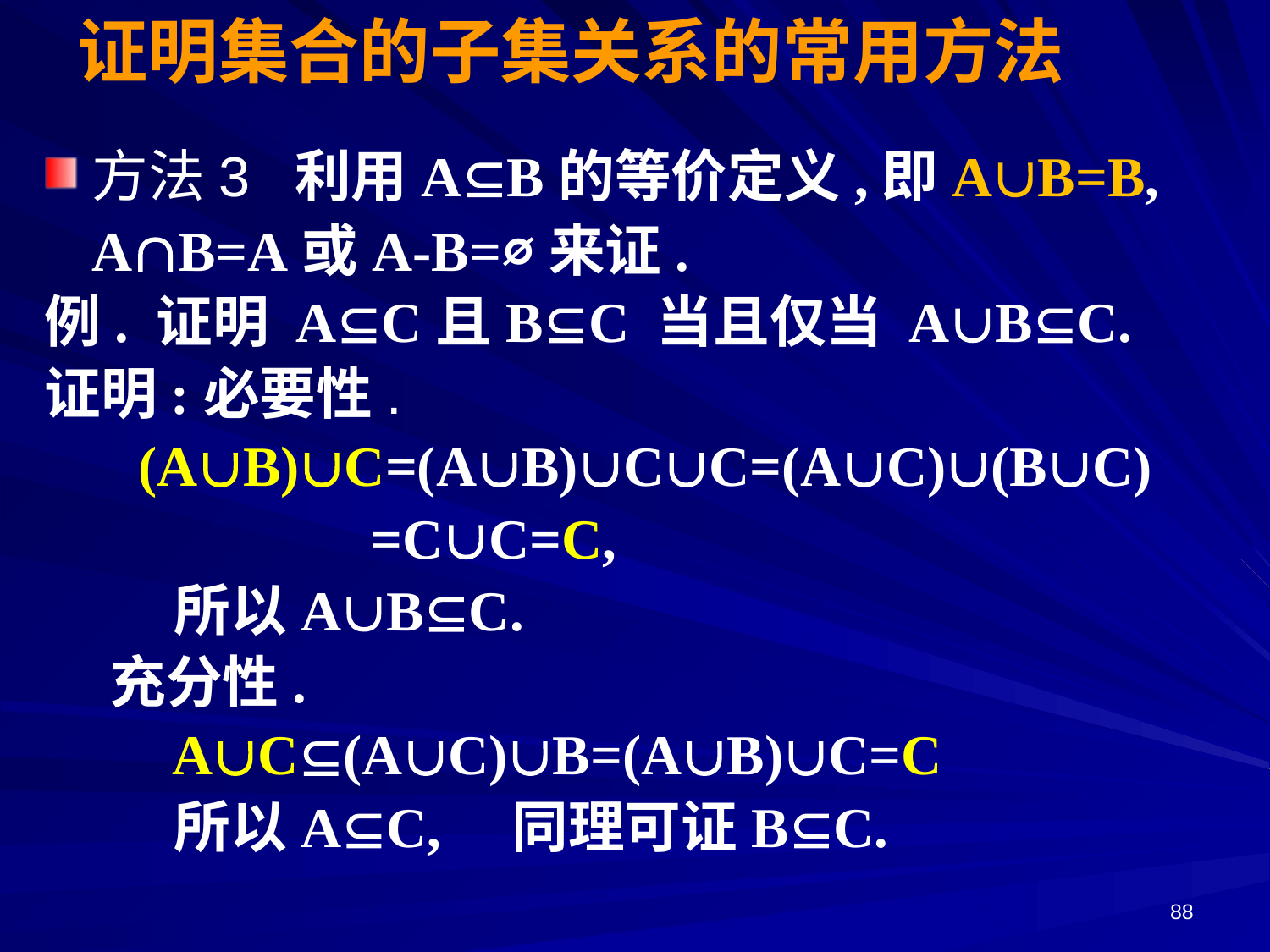

证明集合的子集关系的常用方法
方法3  利用A⊆B的等价定义,即A∪B=B, A∩B=A或A-B=∅来证.
例. 证明 A⊆C且B⊆C 当且仅当 A∪B⊆C.
证明:必要性.
      (A∪B)∪C=(A∪B)∪C∪C=(A∪C)∪(B∪C)
                       =C∪C=C,
         所以A∪B⊆C.
    充分性.
         A∪C⊆(A∪C)∪B=(A∪B)∪C=C
         所以A⊆C,    同理可证B⊆C.
88